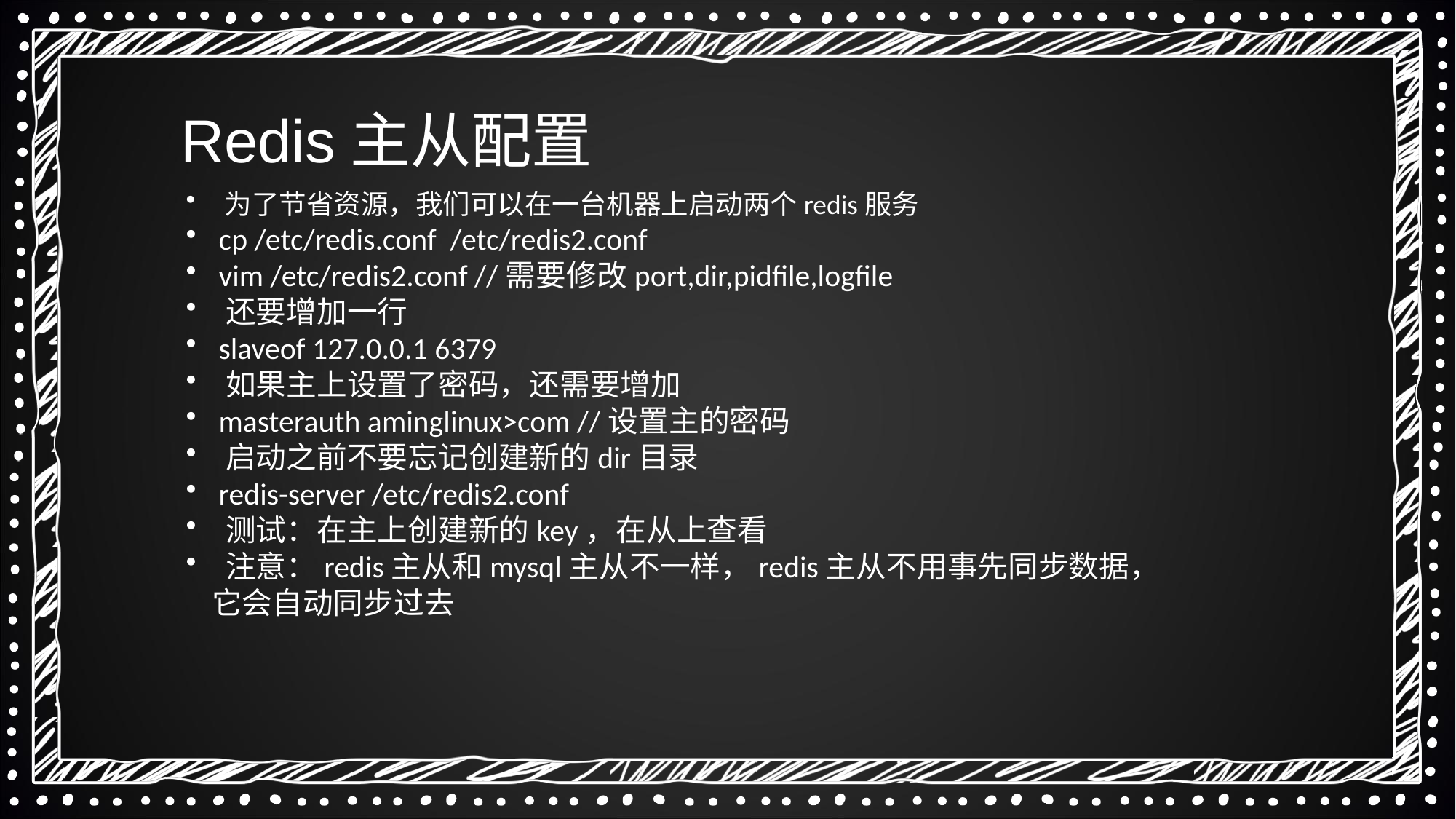

Redis主从配置
 为了节省资源，我们可以在一台机器上启动两个redis服务
 cp /etc/redis.conf  /etc/redis2.conf
 vim /etc/redis2.conf //需要修改port,dir,pidfile,logfile
 还要增加一行
 slaveof 127.0.0.1 6379
 如果主上设置了密码，还需要增加
 masterauth aminglinux>com //设置主的密码
 启动之前不要忘记创建新的dir目录
 redis-server /etc/redis2.conf
 测试：在主上创建新的key，在从上查看
 注意：redis主从和mysql主从不一样，redis主从不用事先同步数据，它会自动同步过去